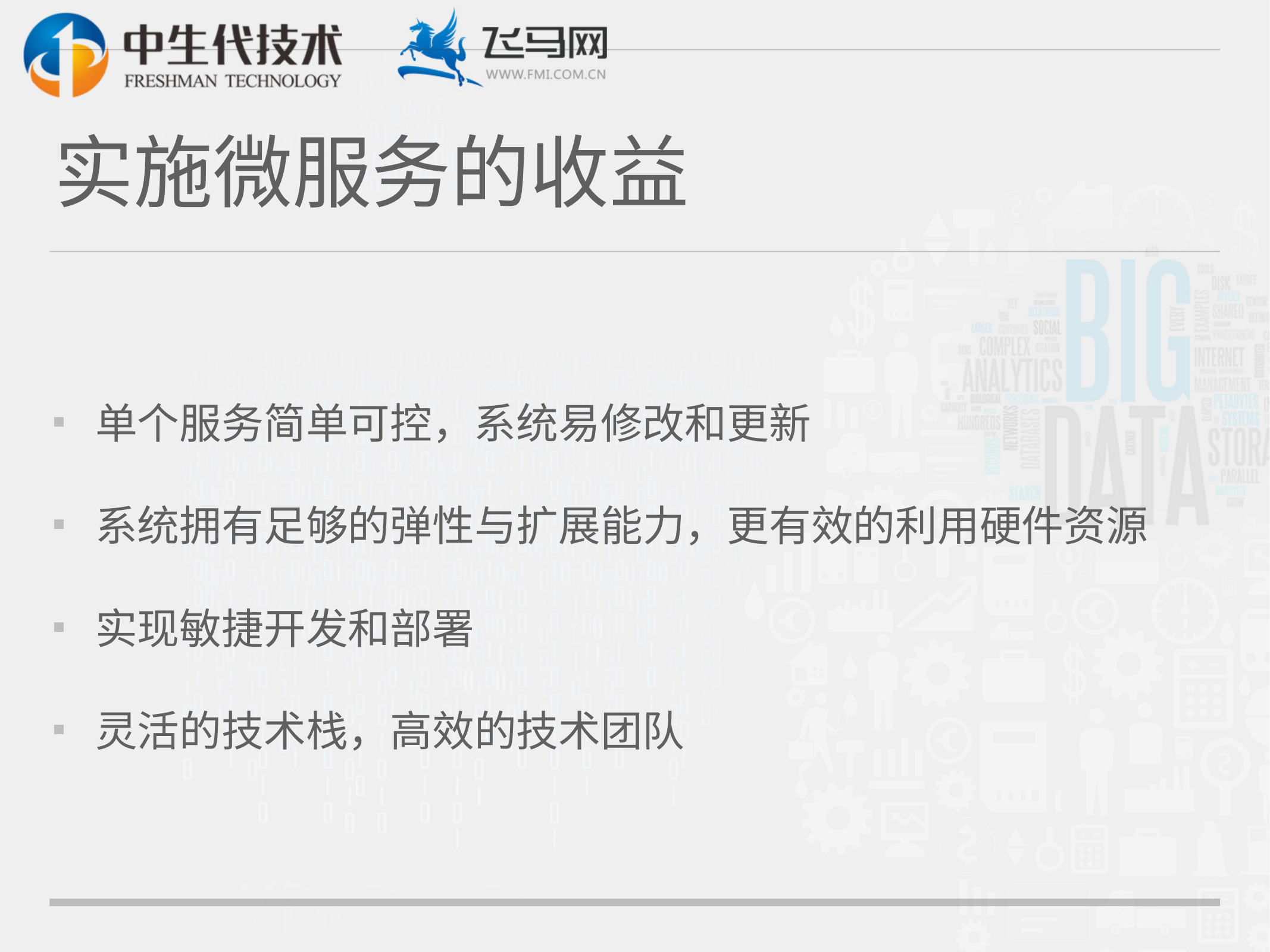

# 实施微服务的收益
单个服务简单可控，系统易修改和更新
系统拥有足够的弹性与扩展能力，更有效的利用硬件资源
实现敏捷开发和部署
灵活的技术栈，高效的技术团队